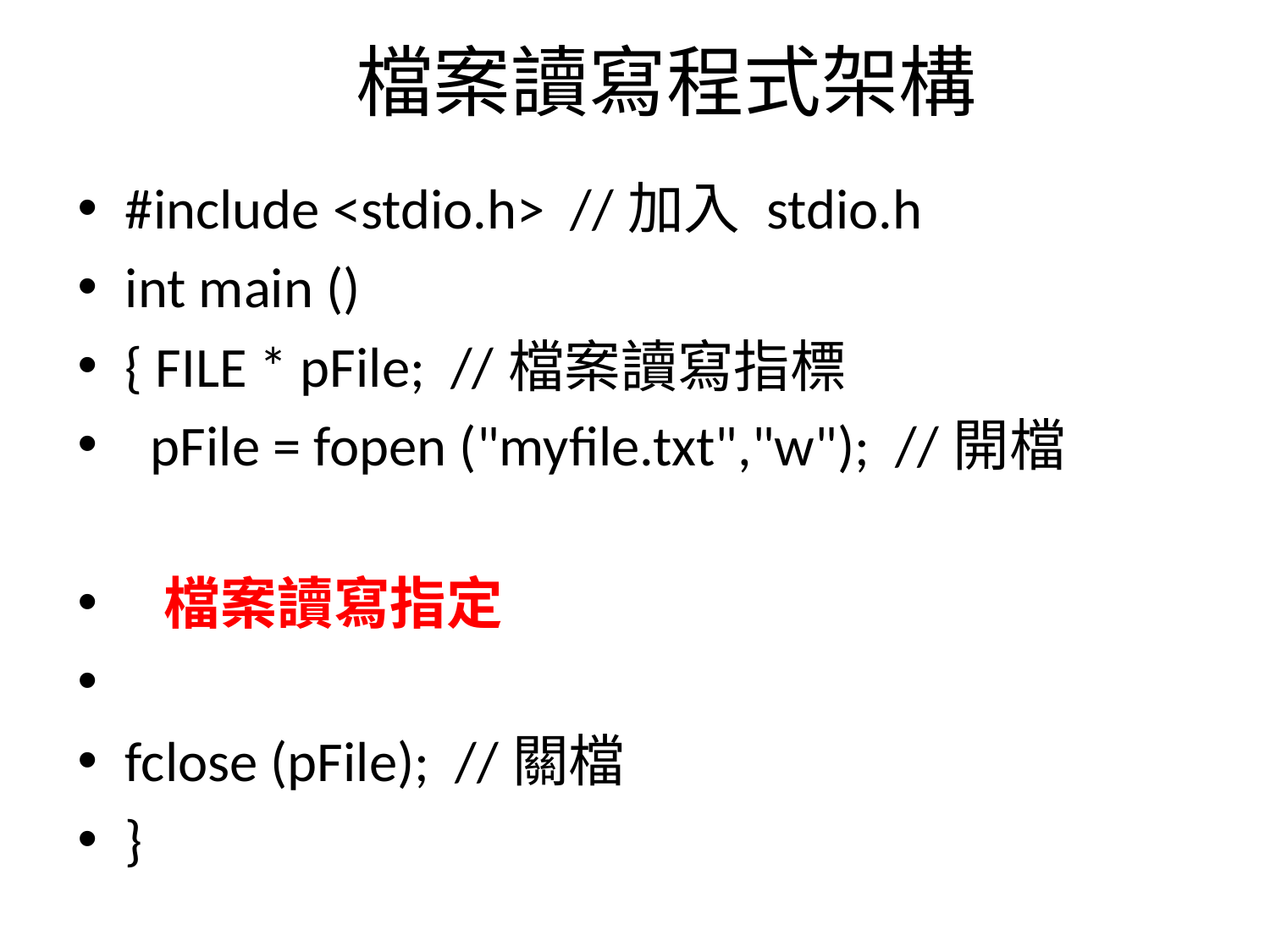

# 檔案讀寫程式架構
#include <stdio.h>  //加入 stdio.h
int main ()
{ FILE * pFile;  //檔案讀寫指標
  pFile = fopen ("myfile.txt","w");  //開檔

  檔案讀寫指定

fclose (pFile);  //關檔
}